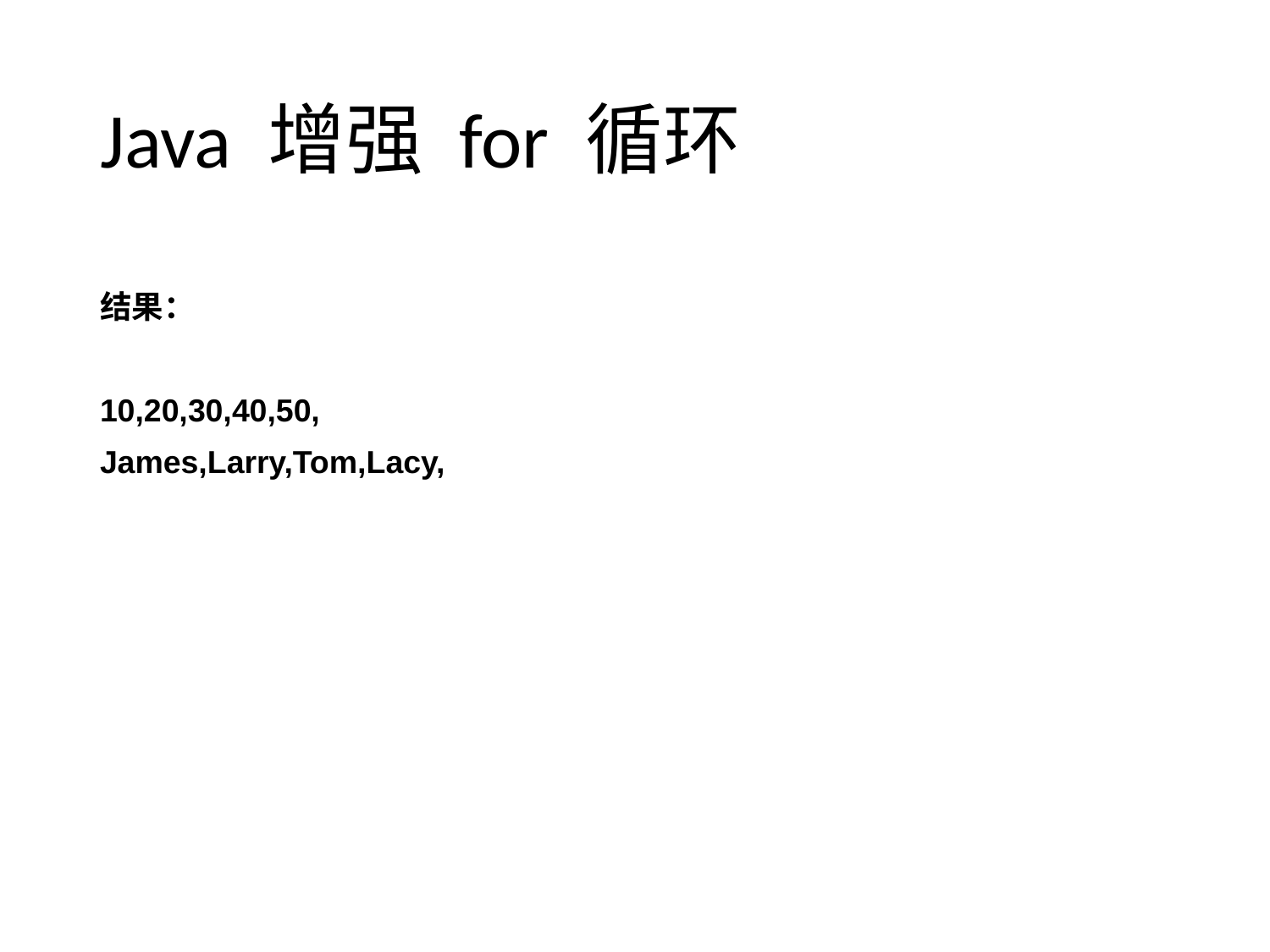

# Java 增强 for 循环
结果：

10,20,30,40,50,
James,Larry,Tom,Lacy,